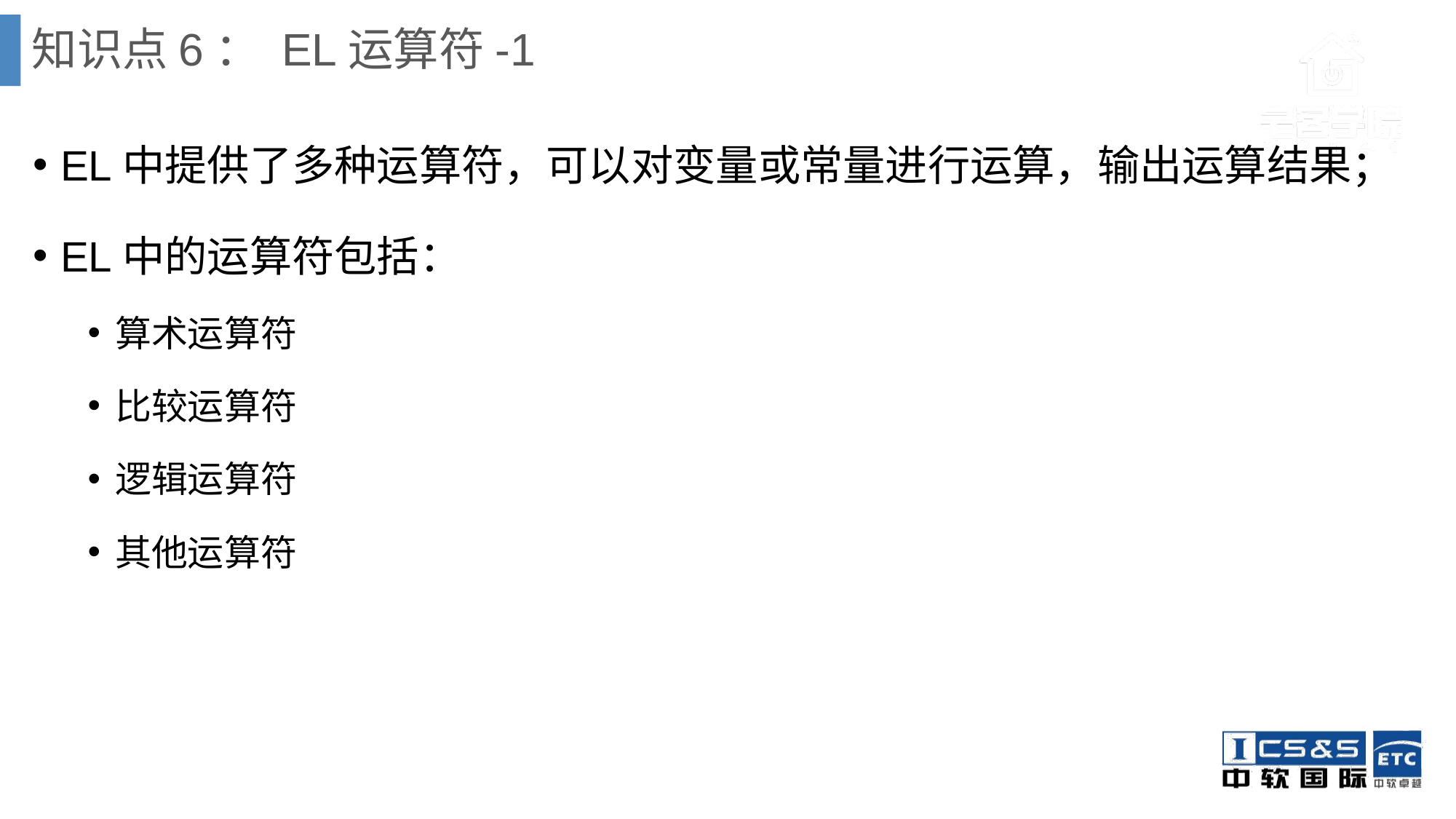

# 知识点6： EL运算符-1
EL中提供了多种运算符，可以对变量或常量进行运算，输出运算结果；
EL中的运算符包括：
算术运算符
比较运算符
逻辑运算符
其他运算符